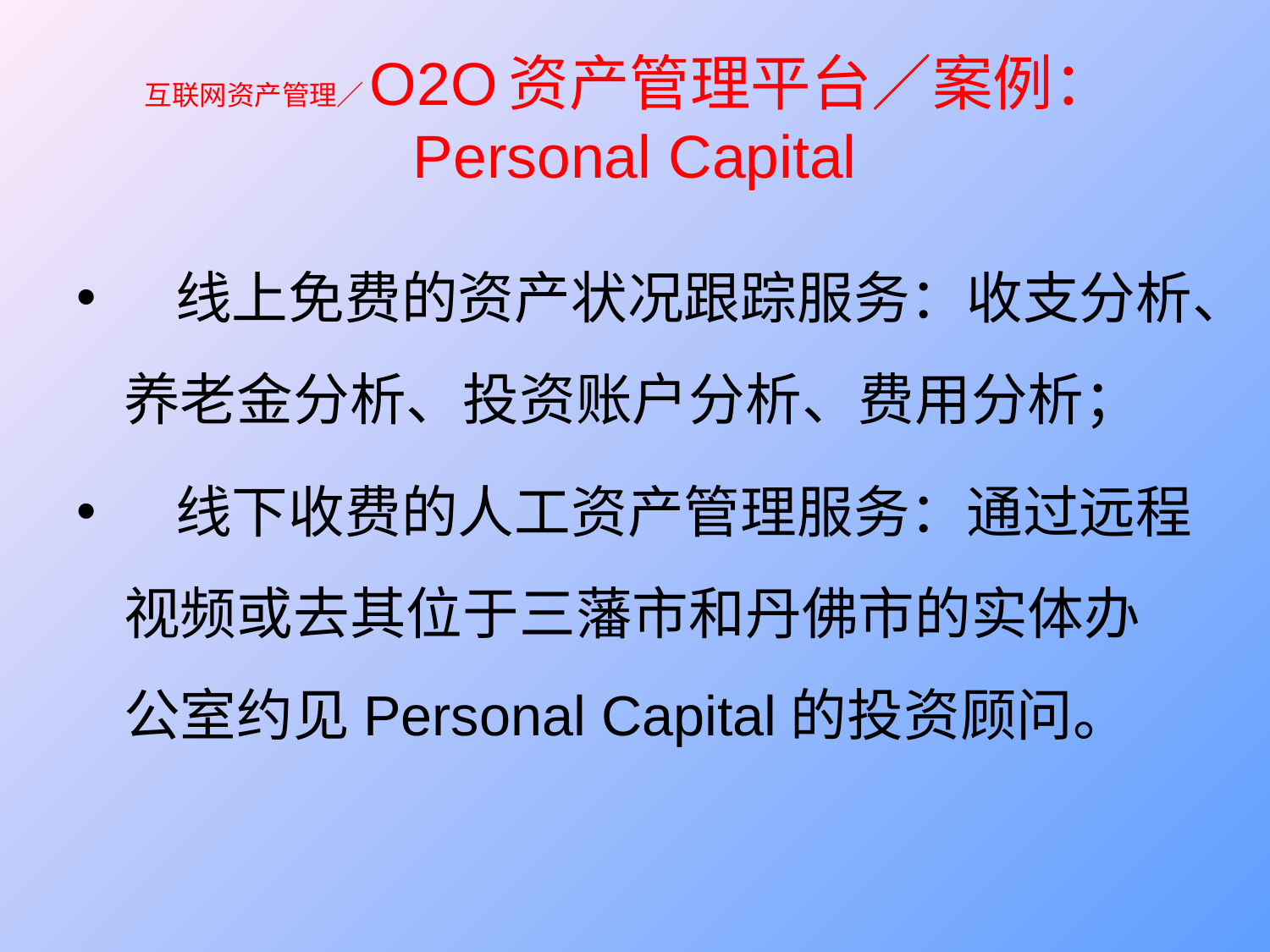

# 互联网资产管理／O2O资产管理平台／案例：Personal Capital
   线上免费的资产状况跟踪服务：收支分析、养老金分析、投资账户分析、费用分析；
   线下收费的人工资产管理服务：通过远程视频或去其位于三藩市和丹佛市的实体办公室约见Personal Capital的投资顾问。